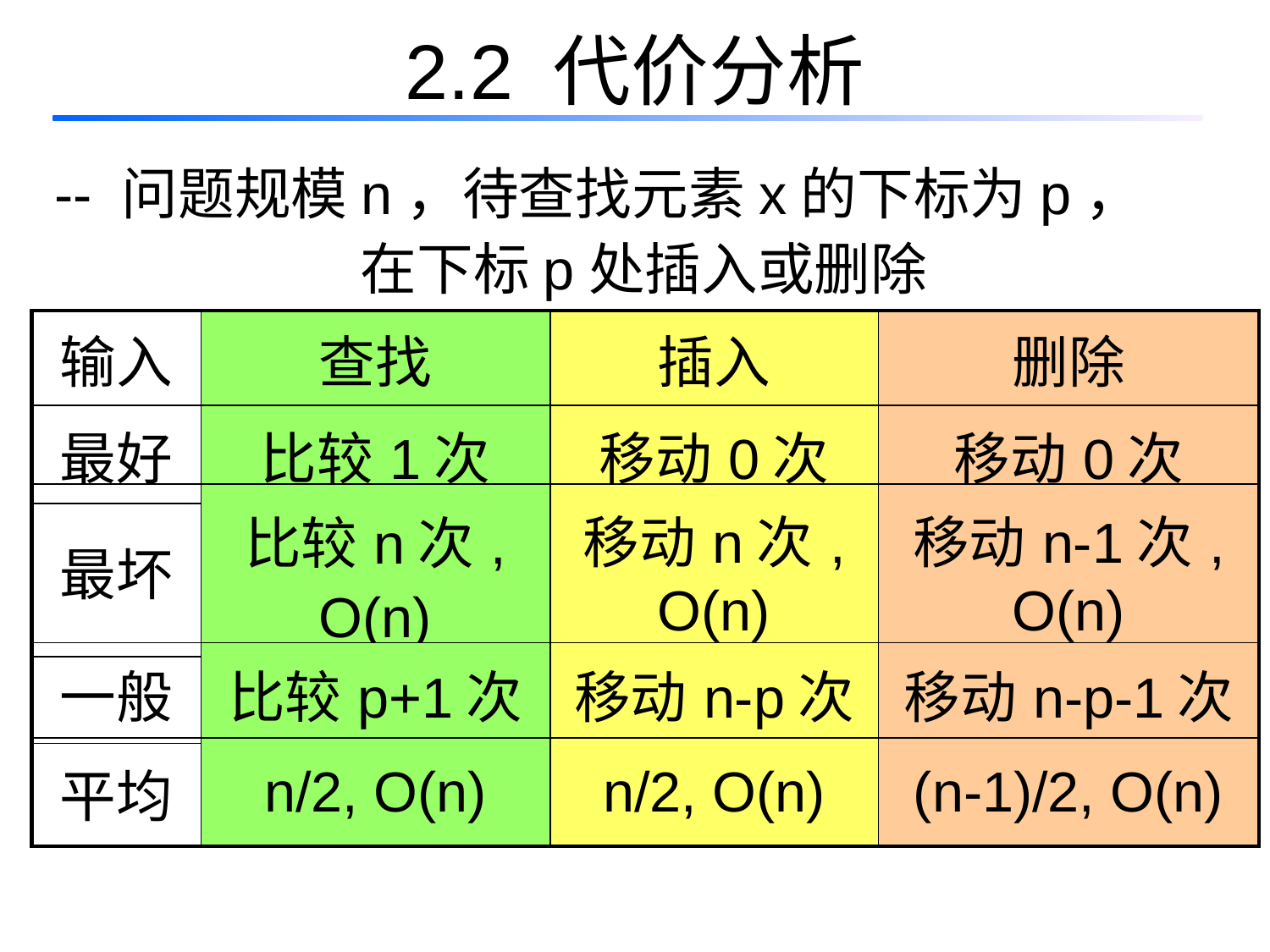

# 2.2 代价分析

-- 问题规模n，待查找元素x的下标为p，
                       在下标p处插入或删除
| 输入 | 查找 | 插入 | 删除 |
| --- | --- | --- | --- |
| 最好 | 比较1次 | 移动0次 | 移动0次 |
| 最坏 | 比较n次, O(n) | 移动n次, O(n) | 移动n-1次, O(n) |
| --- | --- | --- | --- |
| 一般 | 比较p+1次 | 移动n-p次 | 移动n-p-1次 |
| --- | --- | --- | --- |
| 平均 | n/2, O(n) | n/2, O(n) | (n-1)/2, O(n) |
| --- | --- | --- | --- |